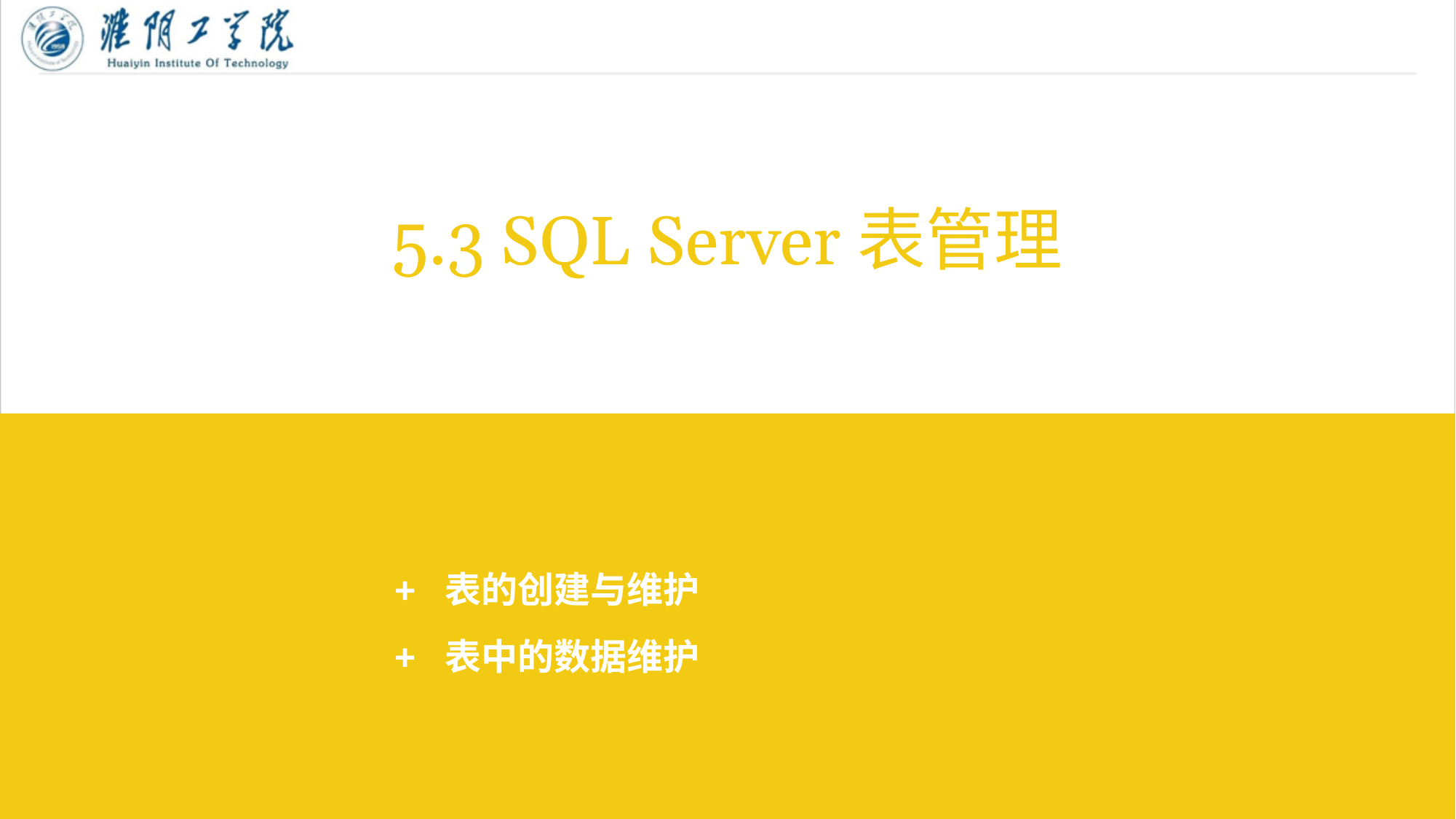

5.3 SQL Server表管理

                                      +  表的创建与维护
                                      +  表中的数据维护

7